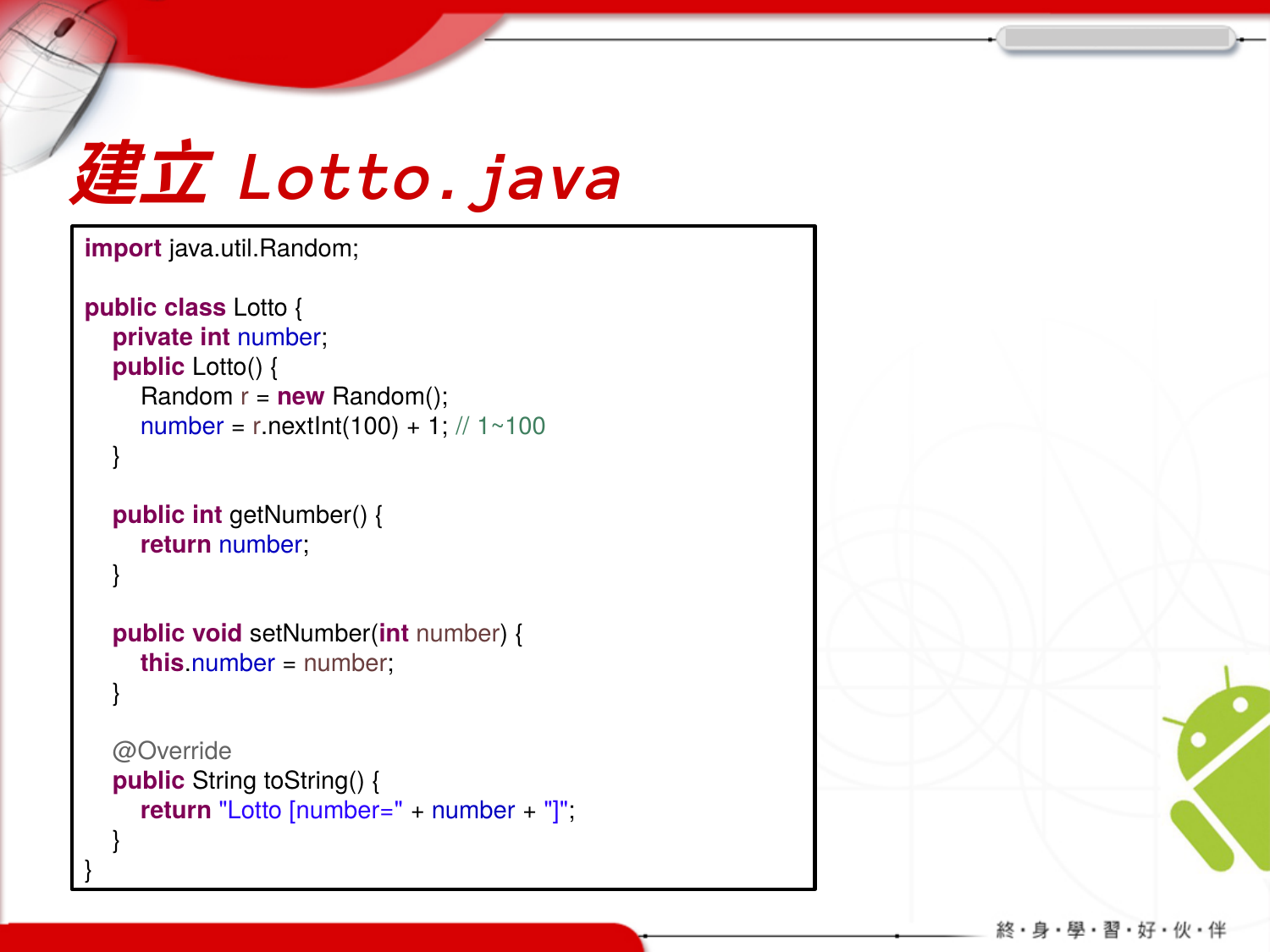

# 建立 Lotto.java
import java.util.Random;

public class Lotto {
    private int number;
    public Lotto() {
        Random r = new Random();
        number = r.nextInt(100) + 1; // 1~100
    }

    public int getNumber() {
        return number;
    }

    public void setNumber(int number) {
        this.number = number;
    }

    @Override
    public String toString() {
        return "Lotto [number=" + number + "]";
    }
}